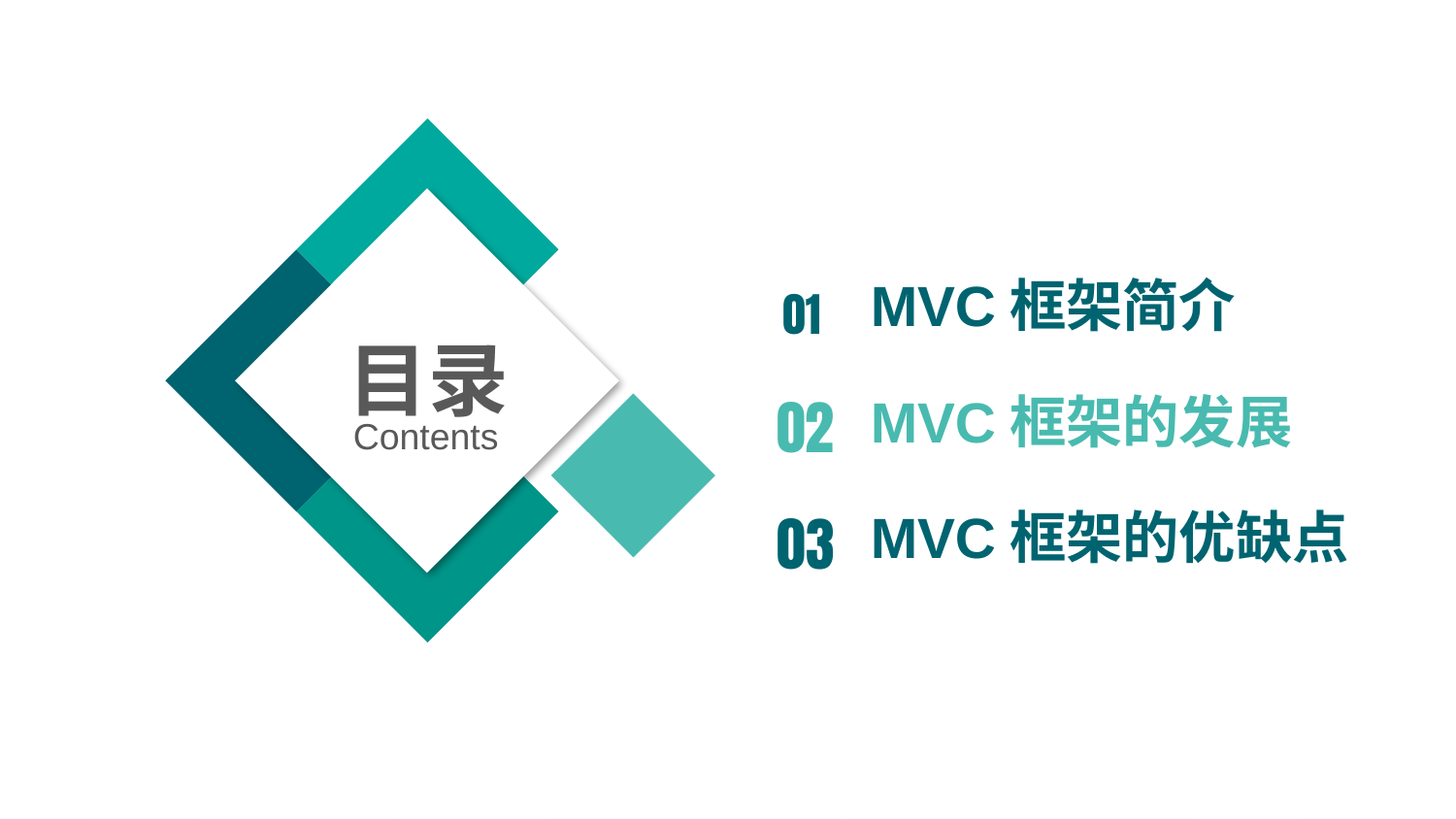

01
MVC框架简介
目录
Contents
02
MVC框架的发展
03
MVC框架的优缺点